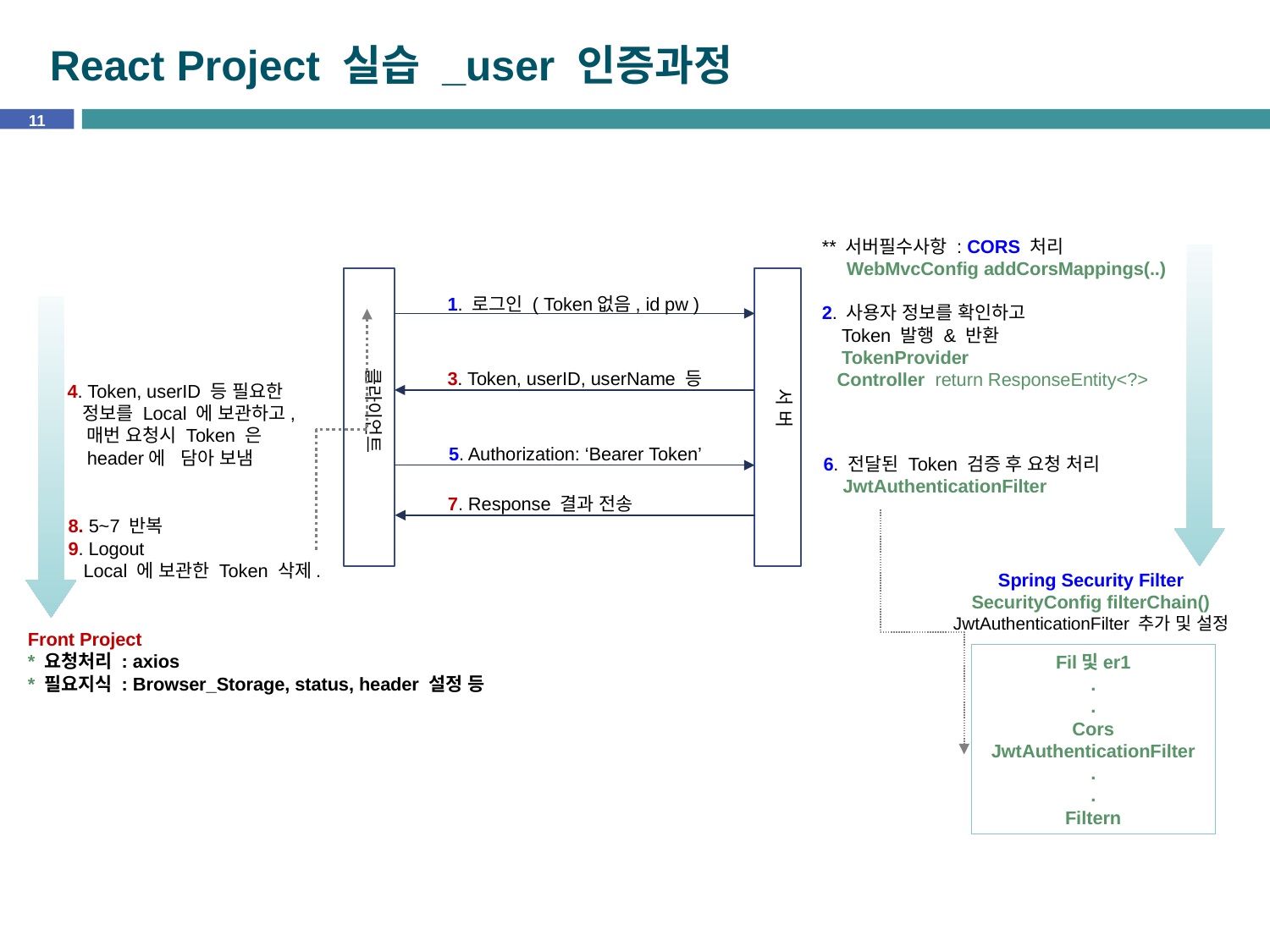

# React Project 실습 _user 인증과정
11
** 서버필수사항 : CORS 처리
    WebMvcConfig addCorsMappings(..)
2. 사용자 정보를 확인하고
   Token 발행 & 반환
   TokenProvider
   Controller  return ResponseEntity<?>

1. 로그인 ( Token없음, id pw )

클라이언트
3. Token, userID, userName 등
4. Token, userID 등 필요한
   정보를 Local 에 보관하고,
   매번 요청시 Token 은
   header에   담아 보냄
서 버
5. Authorization: ‘Bearer Token’
6. 전달된 Token 검증 후 요청 처리
   JwtAuthenticationFilter
7. Response 결과 전송
8. 5~7 반복
9. Logout
   Local 에 보관한 Token 삭제.
Spring Security Filter
SecurityConfig filterChain()
JwtAuthenticationFilter 추가 및 설정
Front Project
* 요청처리 : axios
* 필요지식 : Browser_Storage, status, header 설정 등
Fil및er1
.
.
Cors
JwtAuthenticationFilter
.
.
Filtern